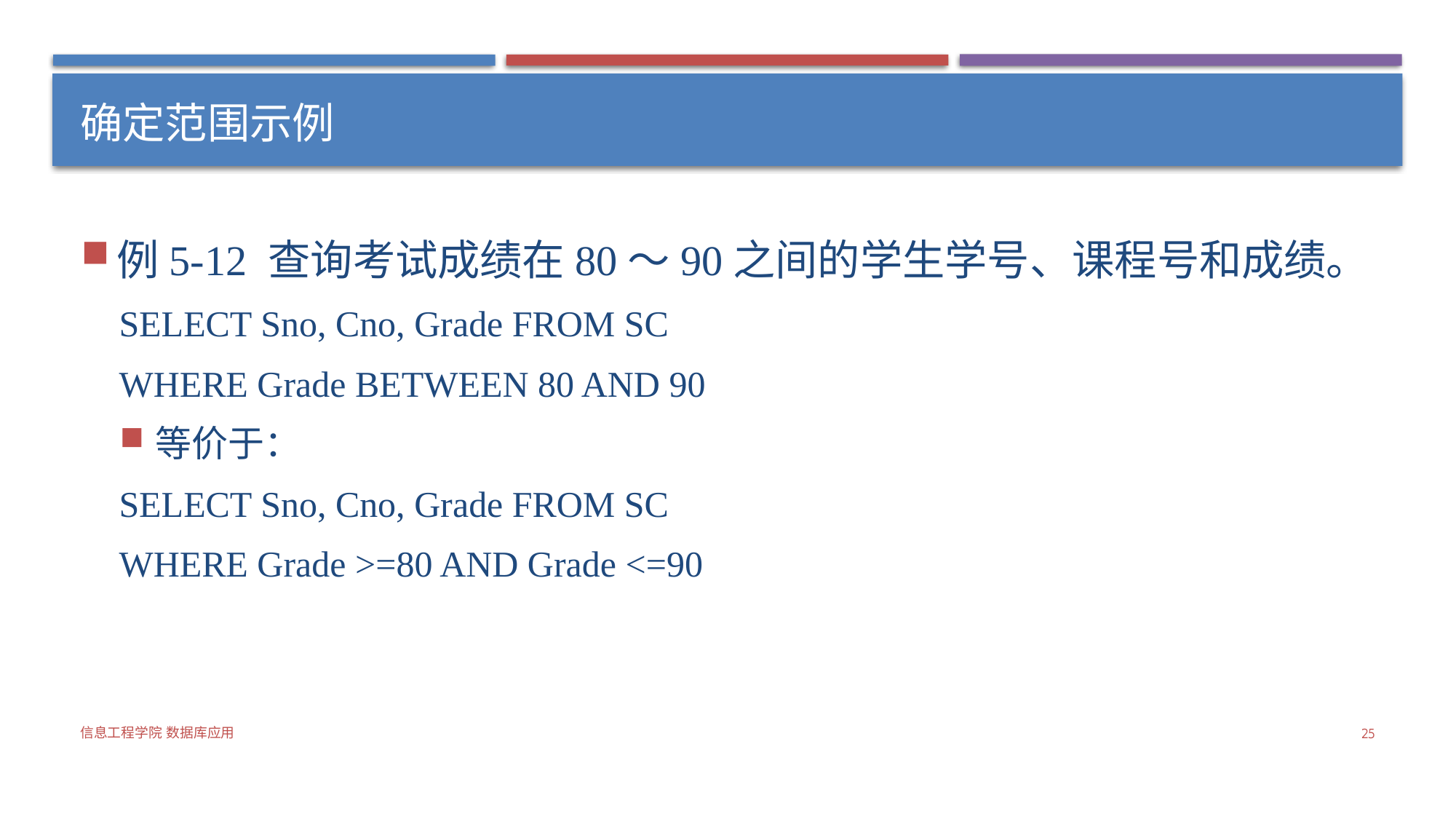

# 确定范围示例
例5-12 查询考试成绩在80～90之间的学生学号、课程号和成绩。
SELECT Sno, Cno, Grade FROM SC
WHERE Grade BETWEEN 80 AND 90
等价于：
SELECT Sno, Cno, Grade FROM SC
WHERE Grade >=80 AND Grade <=90

信息工程学院 数据库应用
25